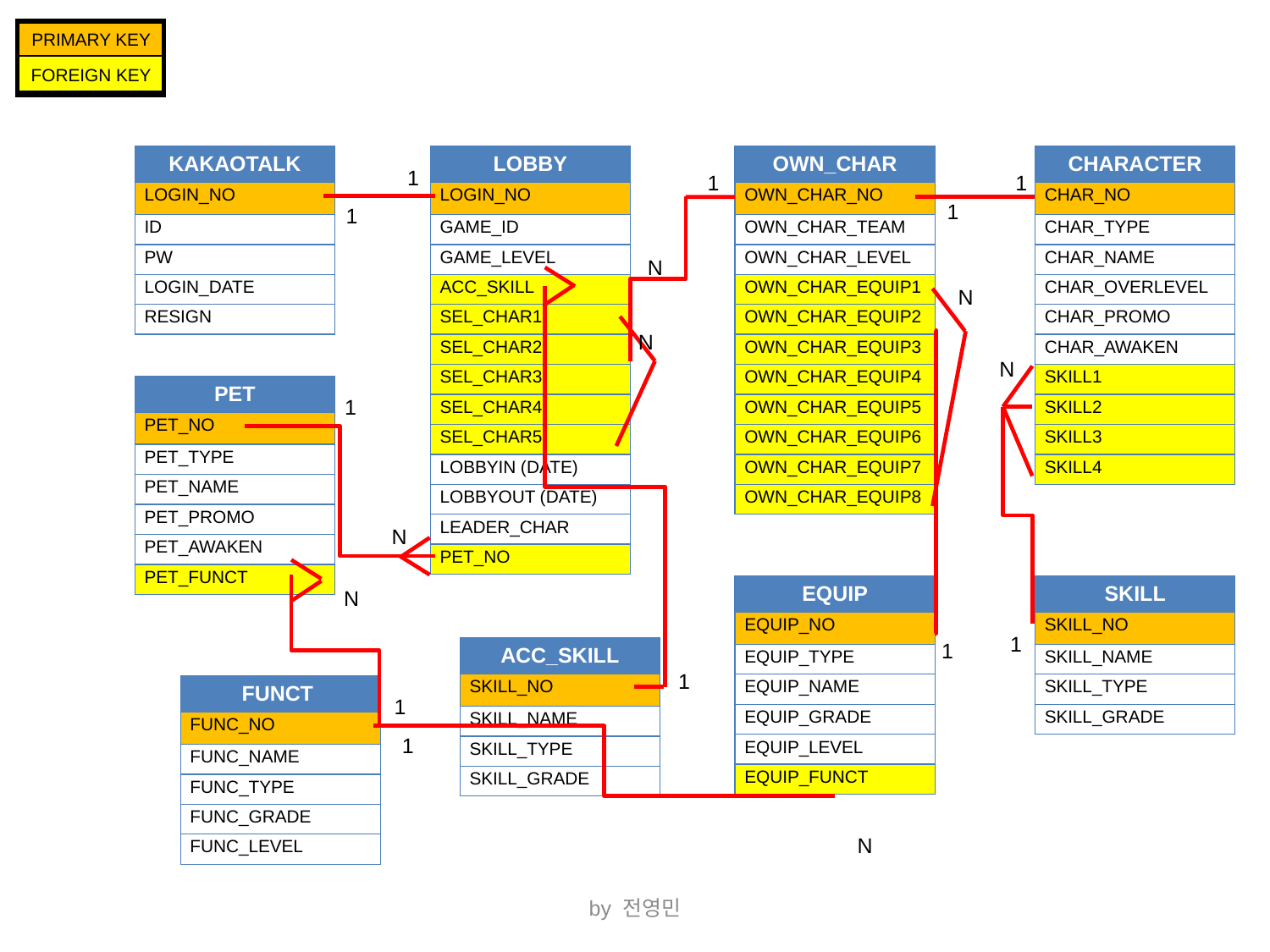

| PRIMARY KEY |
| --- |
| FOREIGN KEY |
|  |
| --- |
| KAKAOTALK |
| --- |
| LOGIN\_NO |
| ID |
| PW |
| LOGIN\_DATE |
| RESIGN |
| LOBBY |
| --- |
| LOGIN\_NO |
| GAME\_ID |
| GAME\_LEVEL |
| ACC\_SKILL |
| SEL\_CHAR1 |
| SEL\_CHAR2 |
| SEL\_CHAR3 |
| SEL\_CHAR4 |
| SEL\_CHAR5 |
| LOBBYIN (DATE) |
| LOBBYOUT (DATE) |
| LEADER\_CHAR |
| PET\_NO |
| OWN\_CHAR |
| --- |
| OWN\_CHAR\_NO |
| OWN\_CHAR\_TEAM |
| OWN\_CHAR\_LEVEL |
| OWN\_CHAR\_EQUIP1 |
| OWN\_CHAR\_EQUIP2 |
| OWN\_CHAR\_EQUIP3 |
| OWN\_CHAR\_EQUIP4 |
| OWN\_CHAR\_EQUIP5 |
| OWN\_CHAR\_EQUIP6 |
| OWN\_CHAR\_EQUIP7 |
| OWN\_CHAR\_EQUIP8 |
| CHARACTER |
| --- |
| CHAR\_NO |
| CHAR\_TYPE |
| CHAR\_NAME |
| CHAR\_OVERLEVEL |
| CHAR\_PROMO |
| CHAR\_AWAKEN |
| SKILL1 |
| SKILL2 |
| SKILL3 |
| SKILL4 |
1
1
1
1
1
N
N
N
N
| PET |
| --- |
| PET\_NO |
| PET\_TYPE |
| PET\_NAME |
| PET\_PROMO |
| PET\_AWAKEN |
| PET\_FUNCT |
1
N
| EQUIP |
| --- |
| EQUIP\_NO |
| EQUIP\_TYPE |
| EQUIP\_NAME |
| EQUIP\_GRADE |
| EQUIP\_LEVEL |
| EQUIP\_FUNCT |
| SKILL |
| --- |
| SKILL\_NO |
| SKILL\_NAME |
| SKILL\_TYPE |
| SKILL\_GRADE |
N
1
1
| ACC\_SKILL |
| --- |
| SKILL\_NO |
| SKILL\_NAME |
| SKILL\_TYPE |
| SKILL\_GRADE |
1
| FUNCT |
| --- |
| FUNC\_NO |
| FUNC\_NAME |
| FUNC\_TYPE |
| FUNC\_GRADE |
| FUNC\_LEVEL |
1
1
N
by 전영민